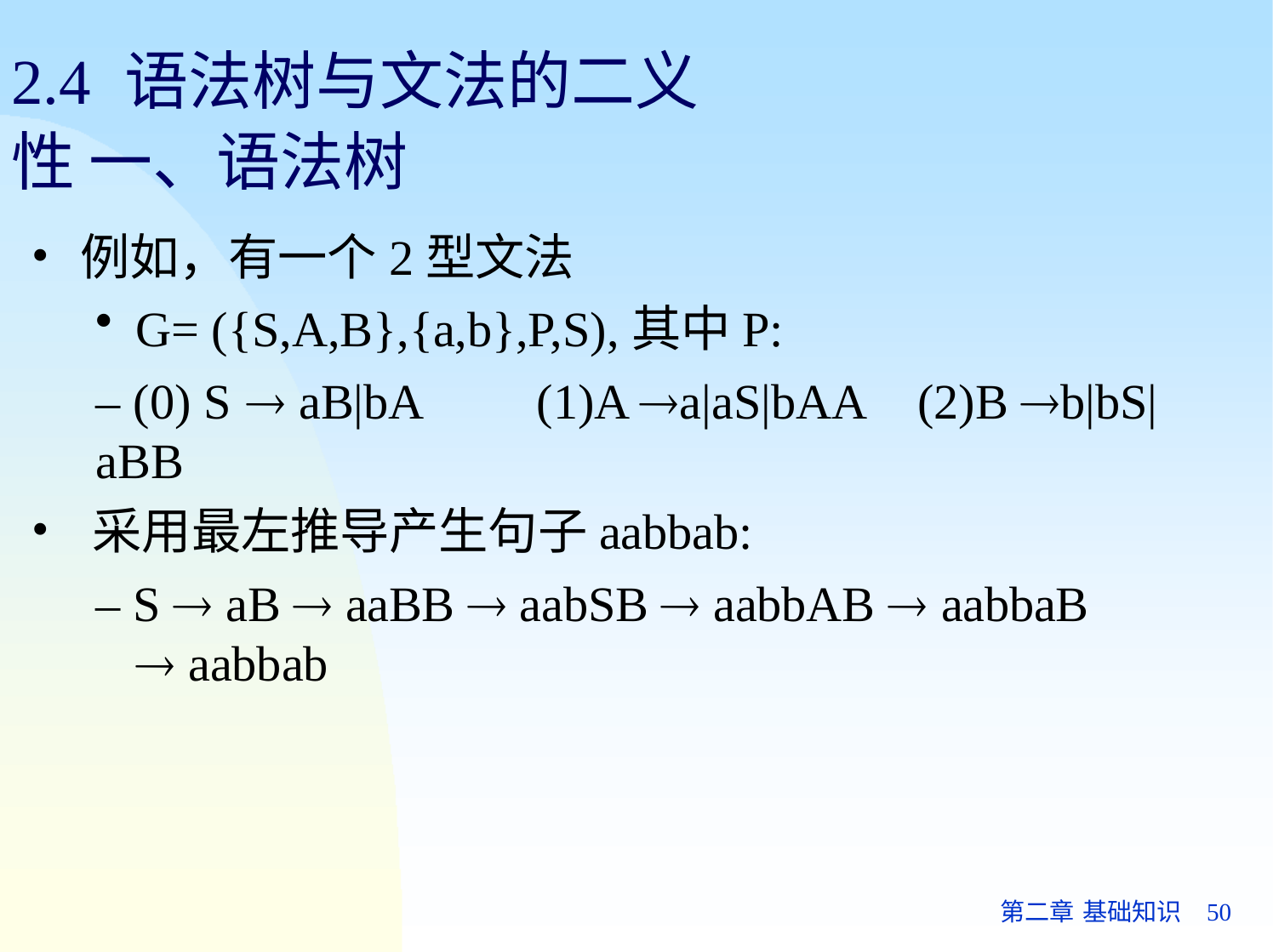

# 2.4	语法树与文法的二义性 一、语法树
例如，有一个2型文法
G= ({S,A,B},{a,b},P,S),其中P:
– (0) S → aB|bA	(1)A →a|aS|bAA	(2)B →b|bS|aBB
采用最左推导产生句子aabbab:
– S → aB → aaBB → aabSB → aabbAB → aabbaB
→ aabbab
第二章 基础知识	50